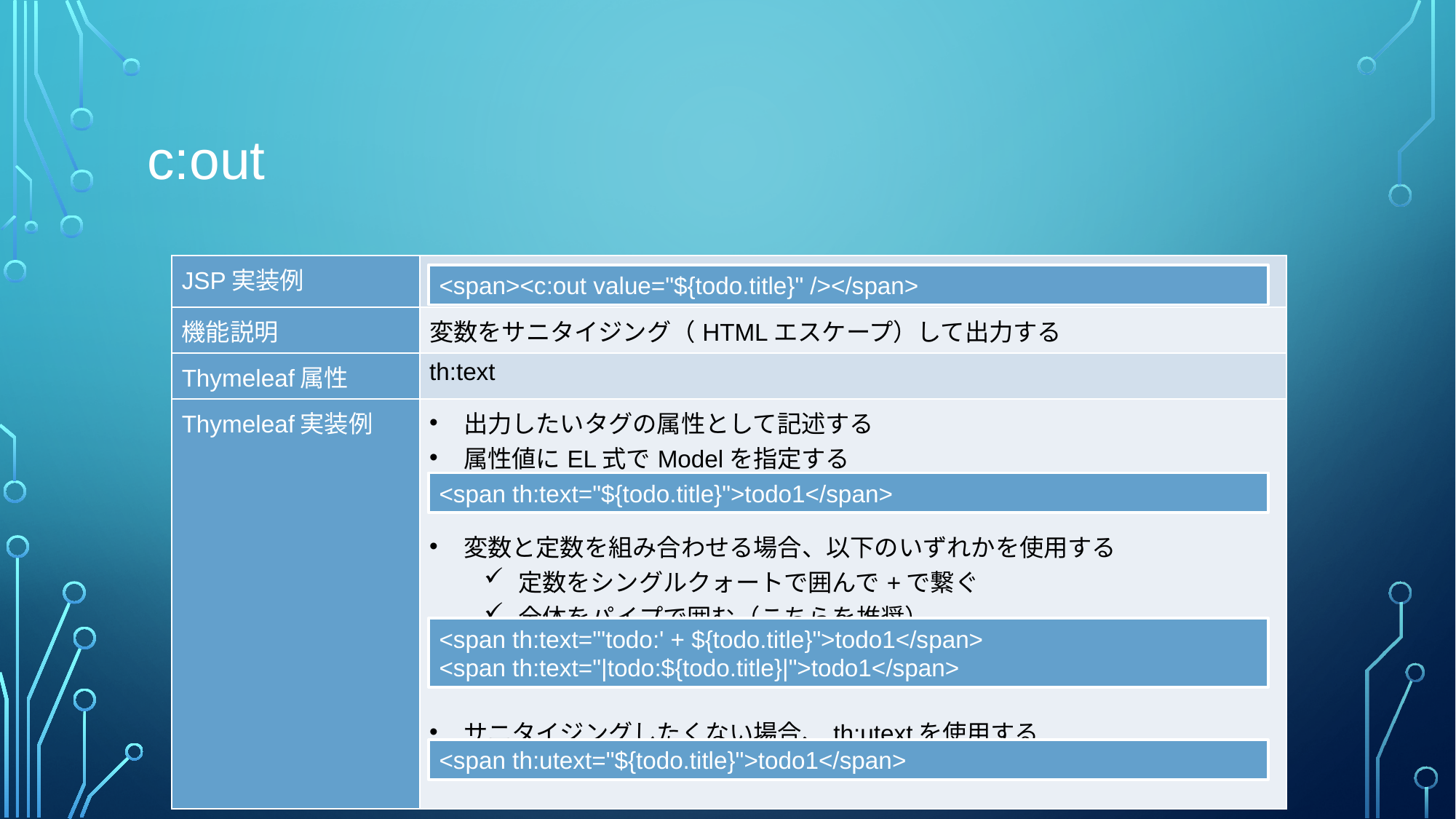

# c:out
| JSP実装例 |  |
| --- | --- |
| 機能説明 | 変数をサニタイジング（HTMLエスケープ）して出力する |
| Thymeleaf属性 | th:text |
| Thymeleaf実装例 | 出力したいタグの属性として記述する 属性値にEL式でModelを指定する 変数と定数を組み合わせる場合、以下のいずれかを使用する 定数をシングルクォートで囲んで+で繋ぐ 全体をパイプで囲む（こちらを推奨） サニタイジングしたくない場合、th:utextを使用する |
<span><c:out value="${todo.title}" /></span>
<span th:text="${todo.title}">todo1</span>
<span th:text="'todo:' + ${todo.title}">todo1</span>
<span th:text="|todo:${todo.title}|">todo1</span>
<span th:utext="${todo.title}">todo1</span>